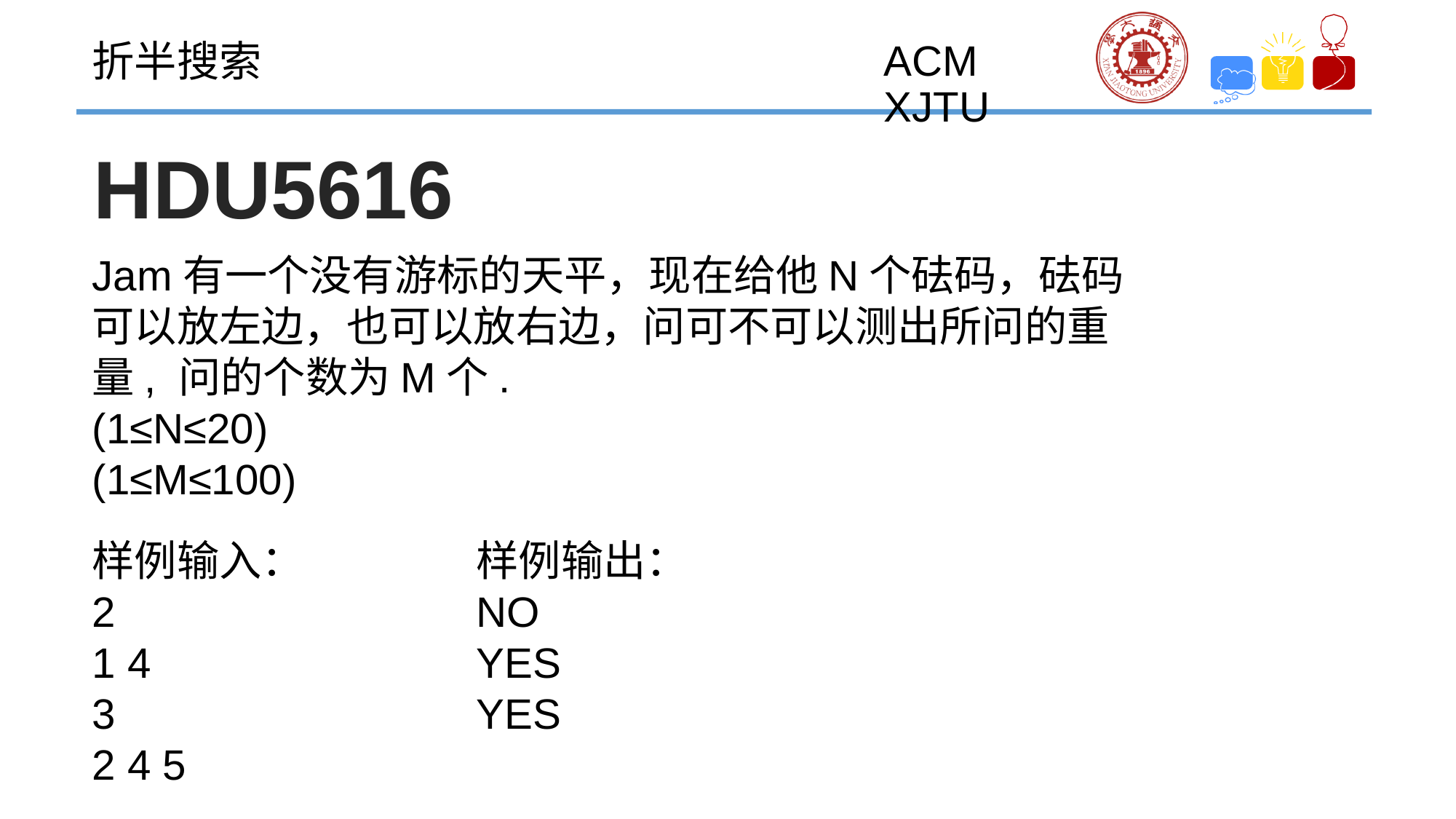

折半搜索
HDU5616
Jam有一个没有游标的天平，现在给他N个砝码，砝码可以放左边，也可以放右边，问可不可以测出所问的重量, 问的个数为M个.
(1≤N≤20)
(1≤M≤100)
样例输入：
2
1 4
3
2 4 5
样例输出：
NO
YES
YES